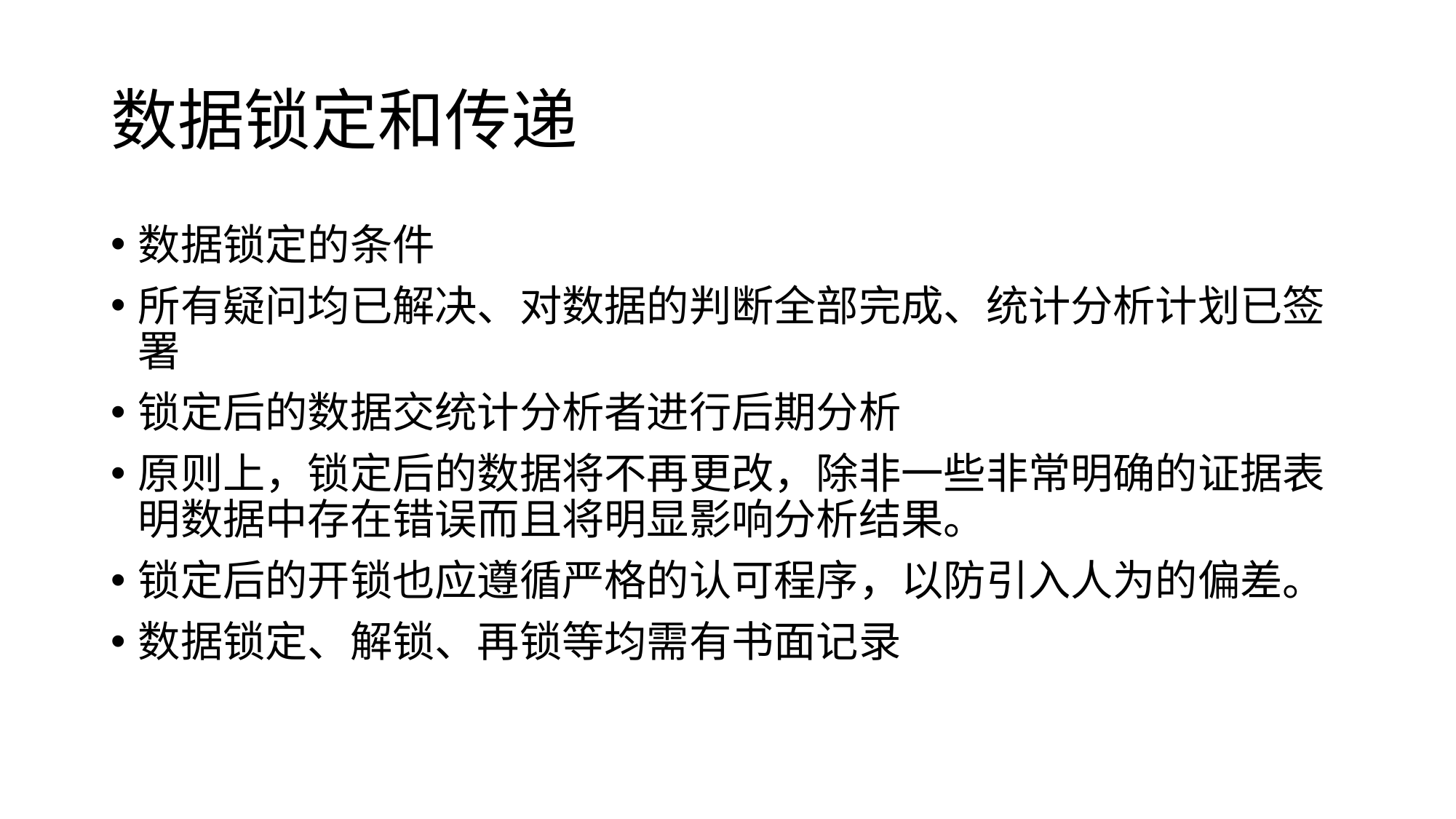

# 数据锁定和传递
数据锁定的条件
所有疑问均已解决、对数据的判断全部完成、统计分析计划已签署
锁定后的数据交统计分析者进行后期分析
原则上，锁定后的数据将不再更改，除非一些非常明确的证据表明数据中存在错误而且将明显影响分析结果。
锁定后的开锁也应遵循严格的认可程序，以防引入人为的偏差。
数据锁定、解锁、再锁等均需有书面记录